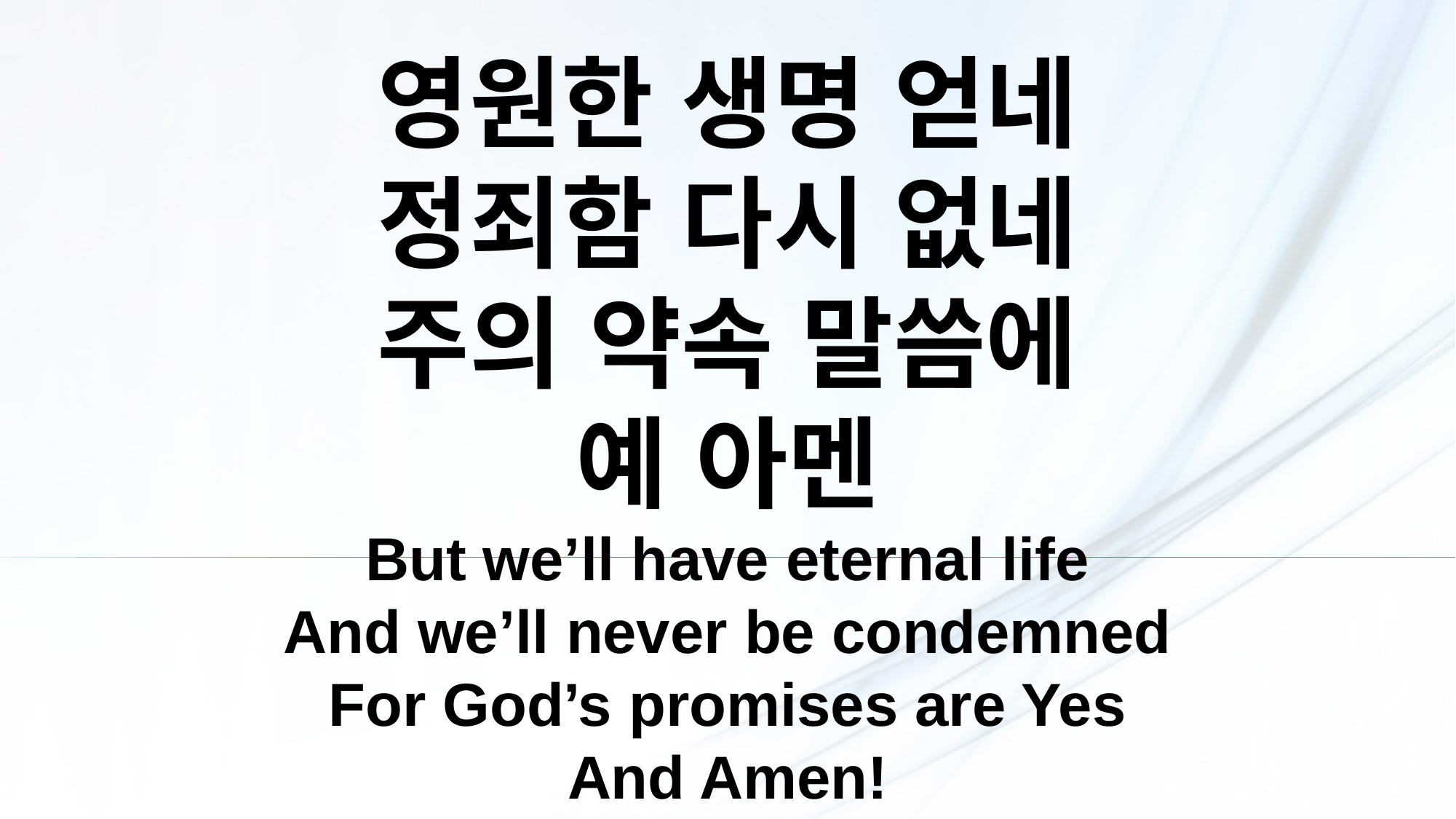

# 영원한 생명 얻네 정죄함 다시 없네 주의 약속 말씀에 예 아멘 But we’ll have eternal life And we’ll never be condemned For God’s promises are Yes And Amen!